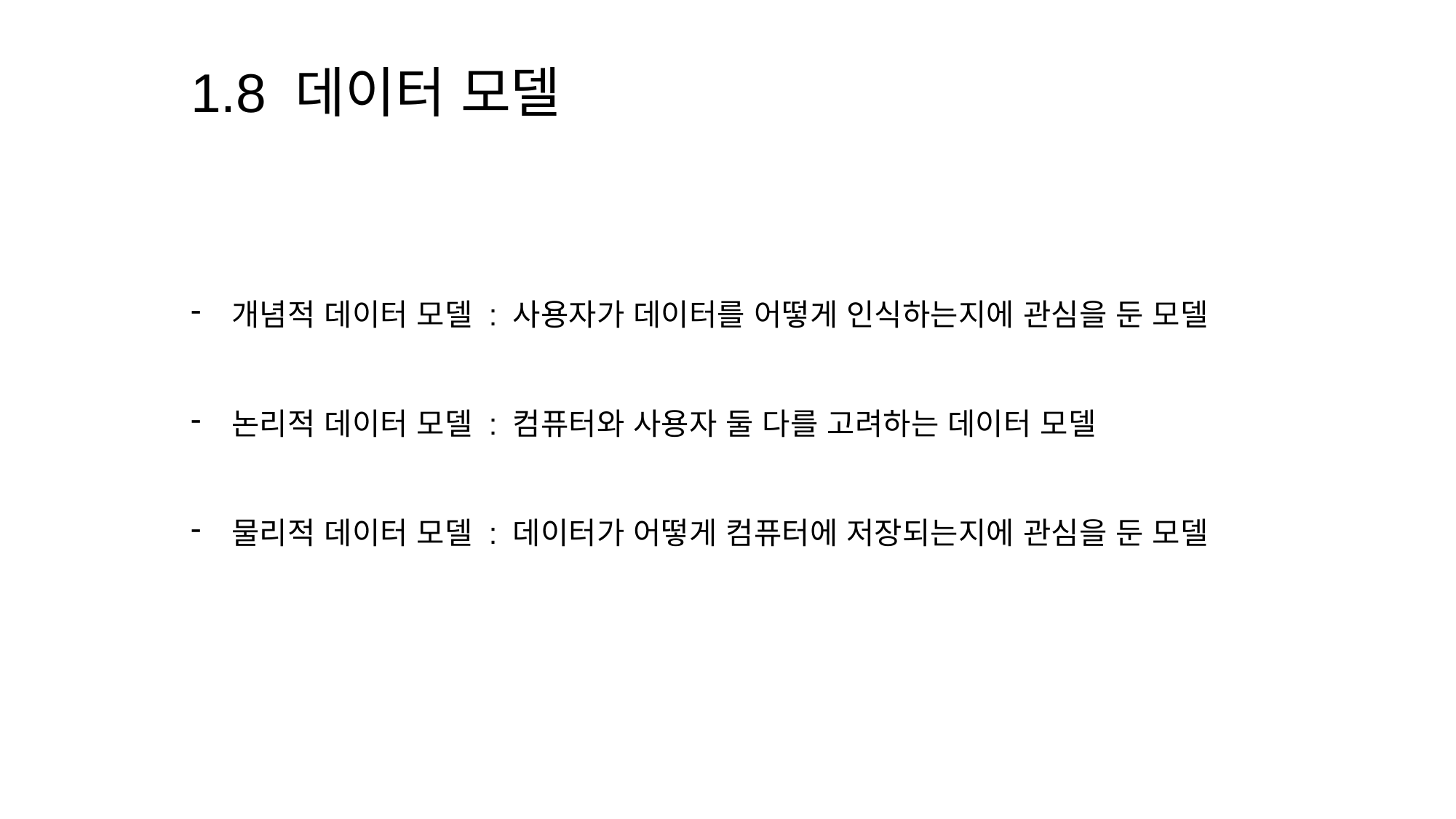

1.8 데이터 모델
개념적 데이터 모델 : 사용자가 데이터를 어떻게 인식하는지에 관심을 둔 모델

논리적 데이터 모델 : 컴퓨터와 사용자 둘 다를 고려하는 데이터 모델

물리적 데이터 모델 : 데이터가 어떻게 컴퓨터에 저장되는지에 관심을 둔 모델